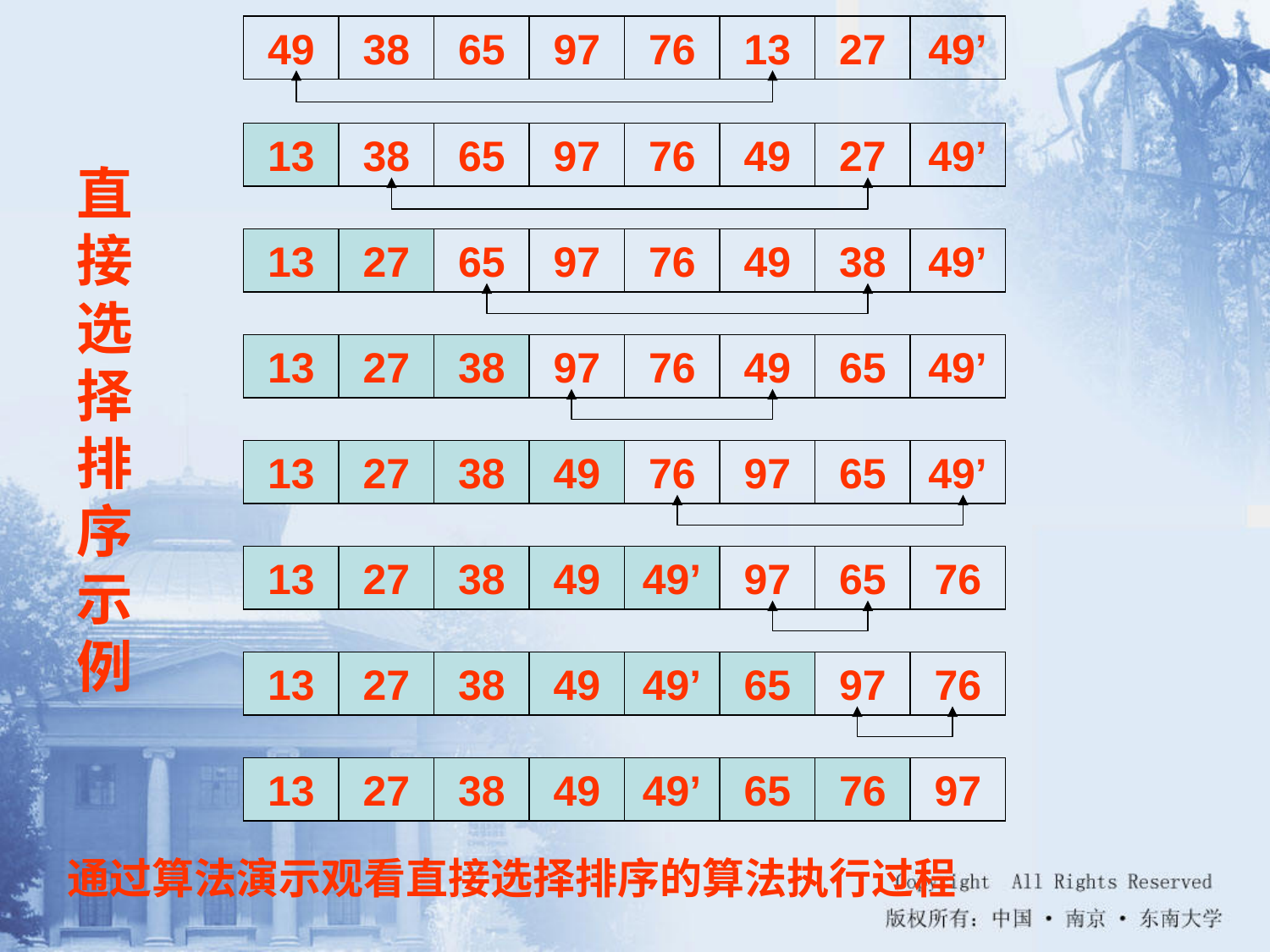

49
38
65
97
76
13
27
49’

# 直 接 选择 排序 示 例
13
38
65
97
76
49
27
49’

13
27
65
97
76
49
38
49’

13
27
38
97
76
49
65
49’

13
27
38
49
76
97
65
49’

13
27
38
49
49’
97
65
76

13
27
38
49
49’
65
97
76

13
27
38
49
49’
65
76
97
通过算法演示观看直接选择排序的算法执行过程